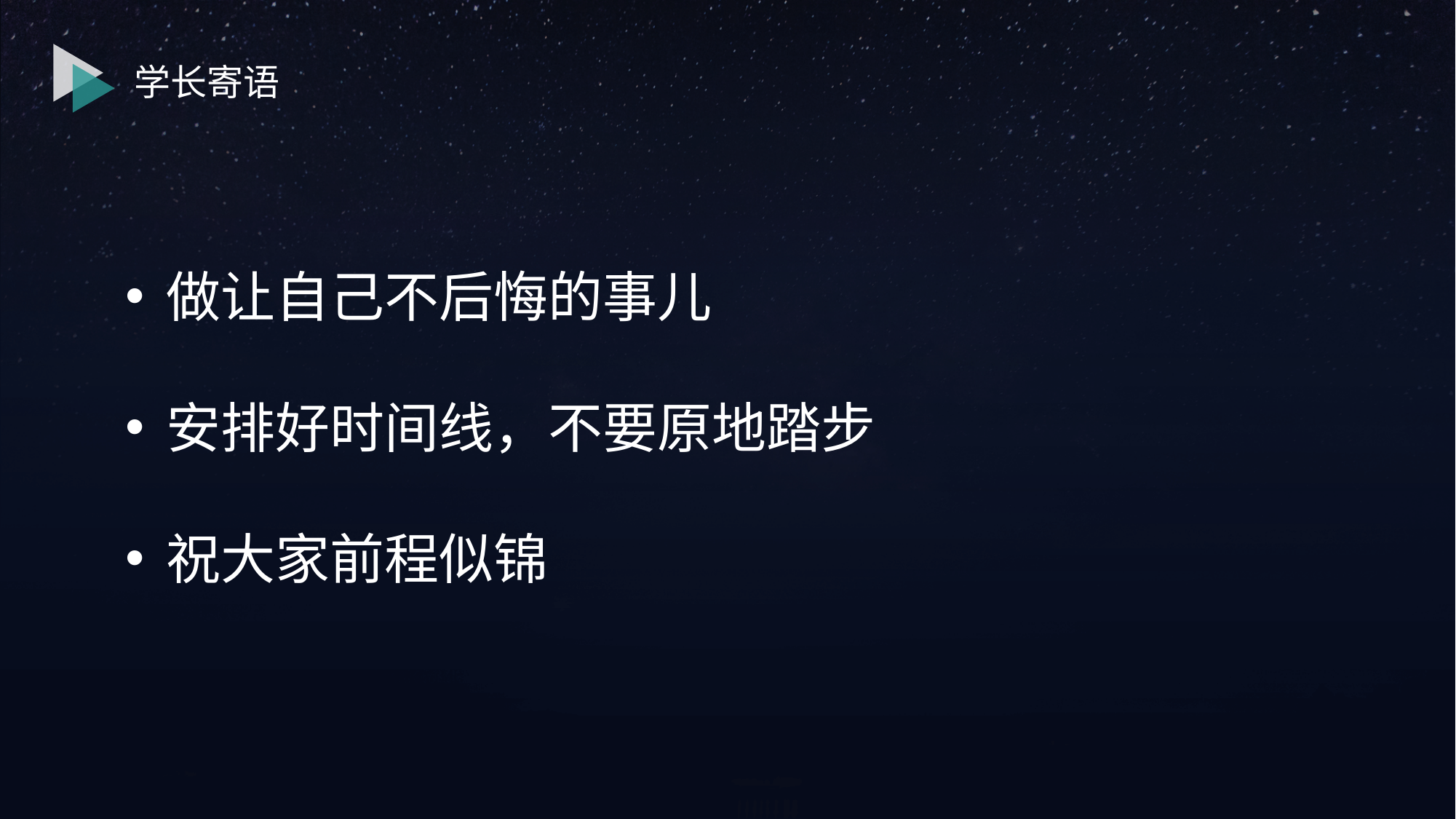

学长寄语
做让自己不后悔的事儿

安排好时间线，不要原地踏步

祝大家前程似锦